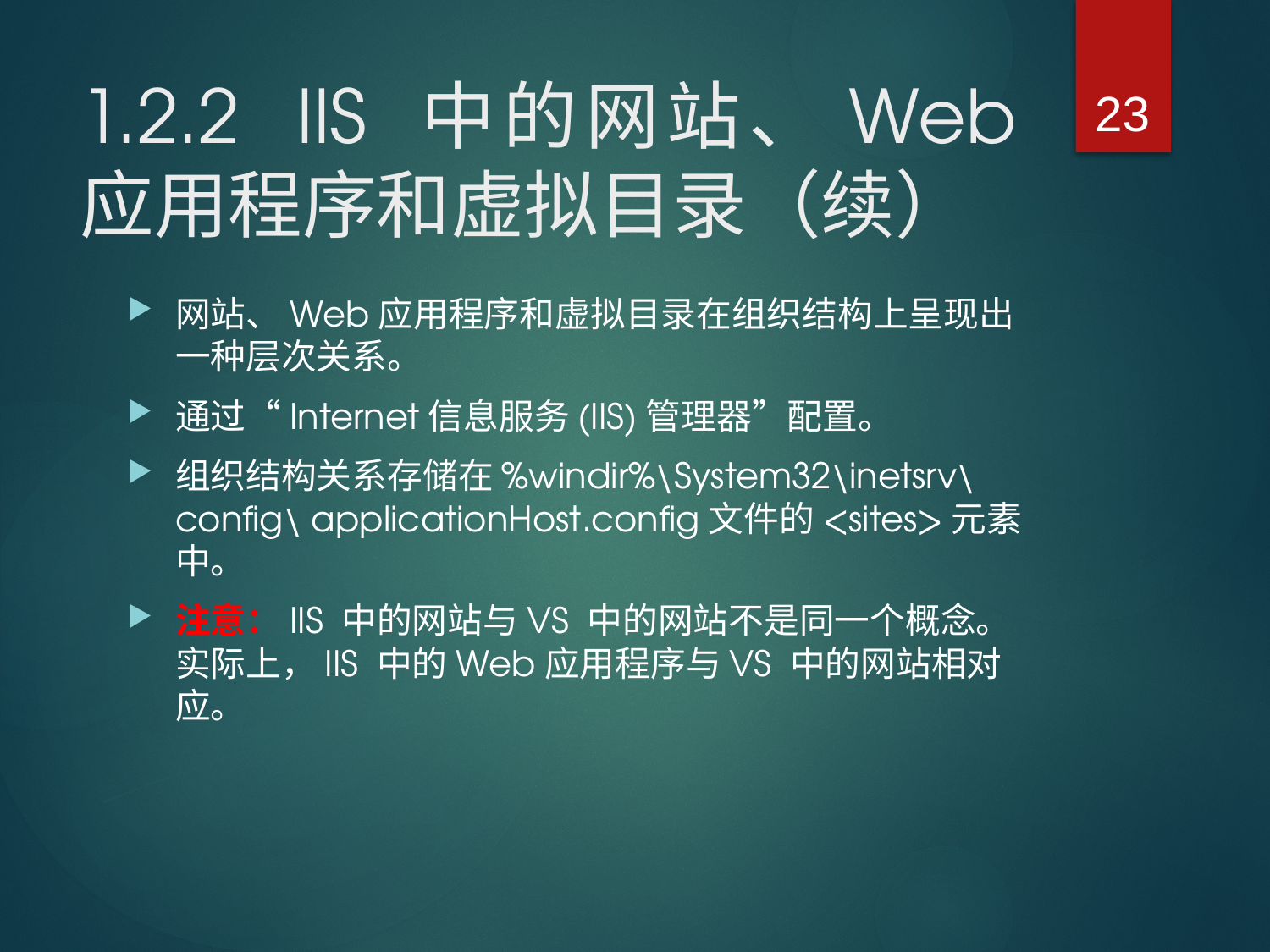

23
# 1.2.2  IIS 中的网站、Web应用程序和虚拟目录（续）
网站、Web应用程序和虚拟目录在组织结构上呈现出一种层次关系。
通过“Internet信息服务(IIS)管理器”配置。
组织结构关系存储在%windir%\System32\inetsrv\config\ applicationHost.config文件的<sites>元素中。
注意：IIS 中的网站与VS 中的网站不是同一个概念。实际上，IIS 中的Web应用程序与VS 中的网站相对应。